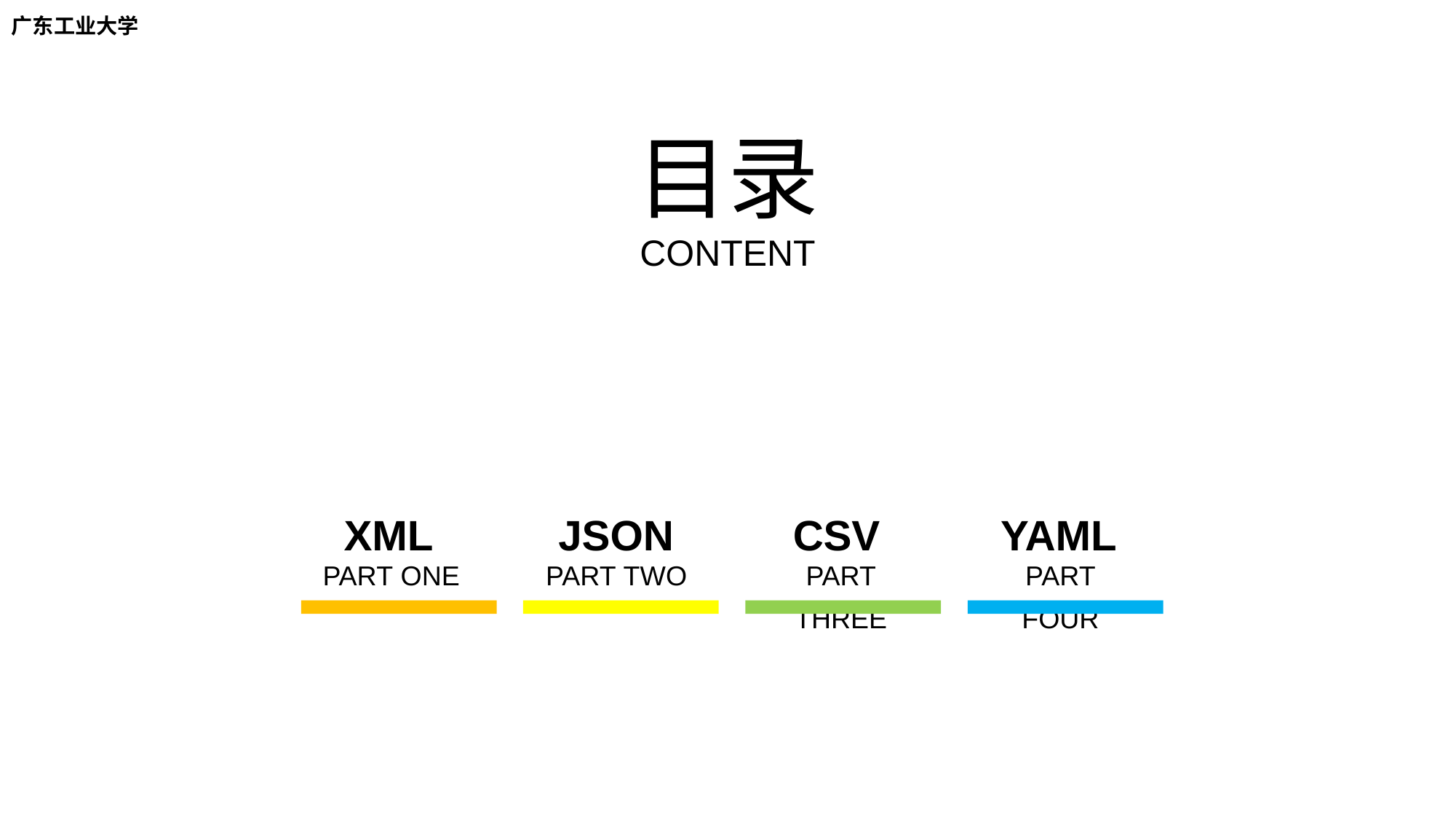

广东工业大学
目录
CONTENT
XML
JSON
CSV
YAML
PART ONE
PART TWO
PART THREE
PART FOUR